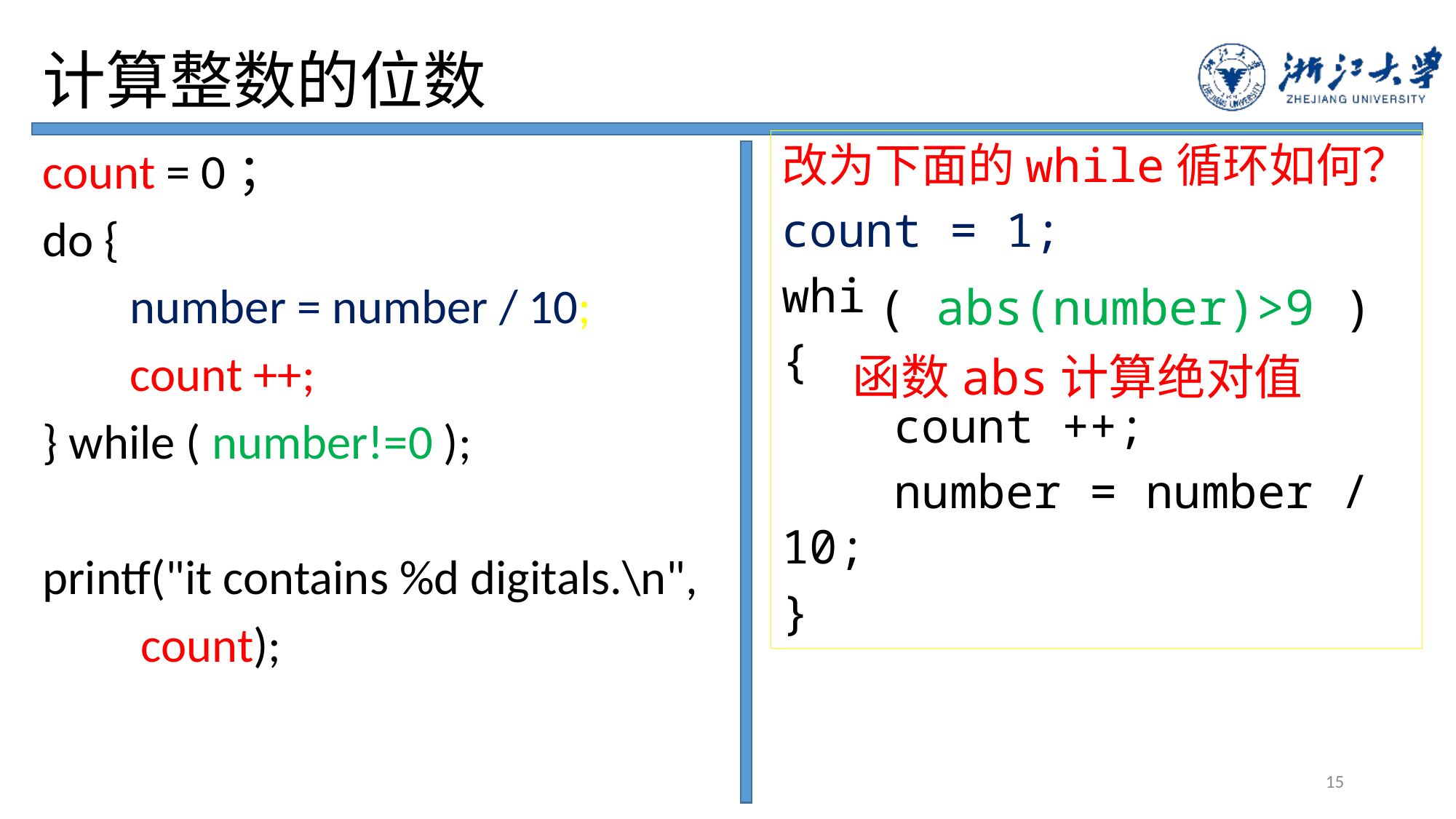

# 计算整数的位数
改为下面的while循环如何？
count = 1;
while ( number!=0 )
{
    count ++;
    number = number / 10;
}
count = 0；
do {
        number = number / 10;
        count ++;
} while ( number!=0 );

printf("it contains %d digitals.\n",
         count);

( abs(number)>9 )
函数abs计算绝对值
15